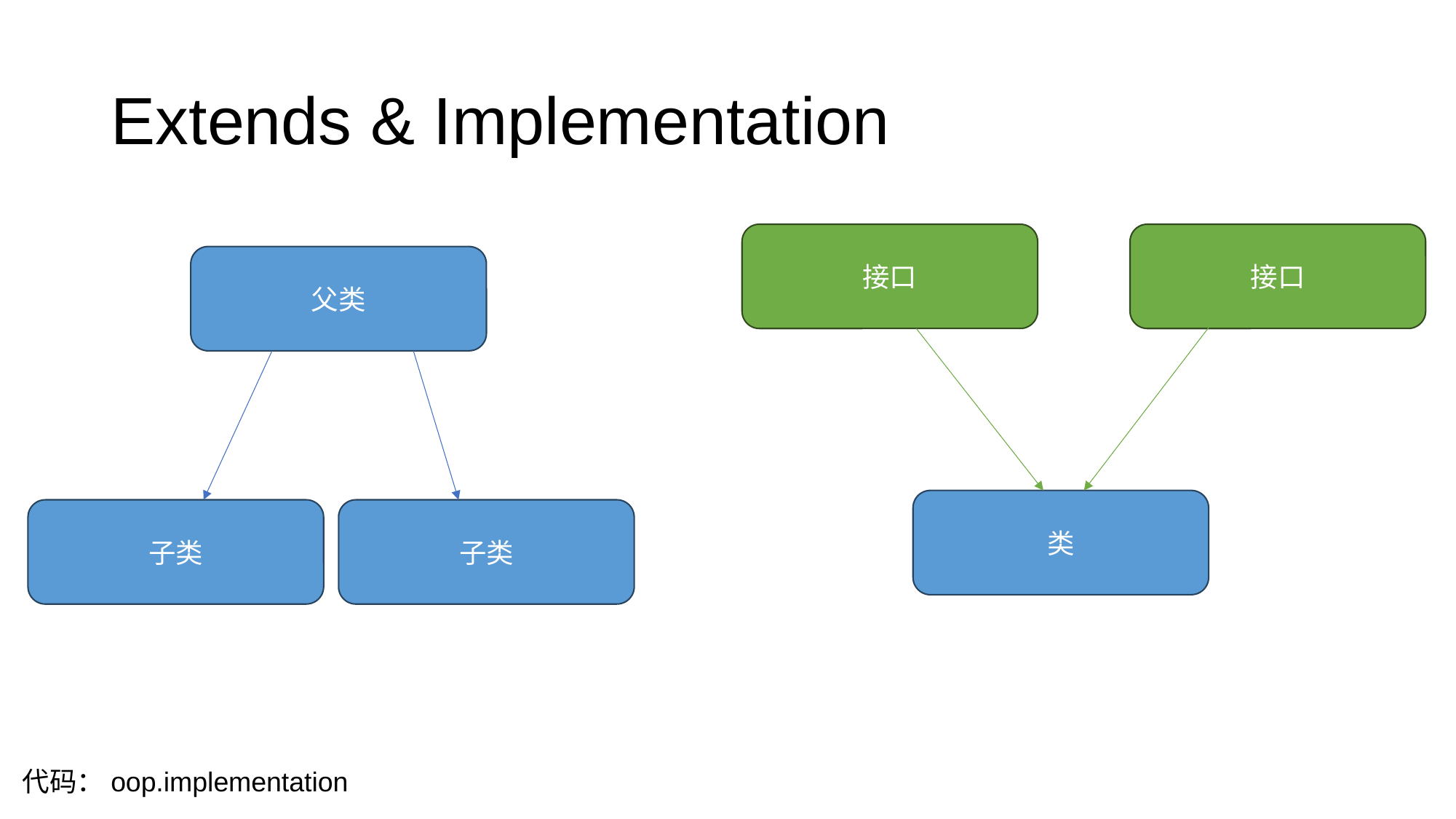

# Extends & Implementation
接口
接口
父类
类
子类
子类
代码：oop.implementation